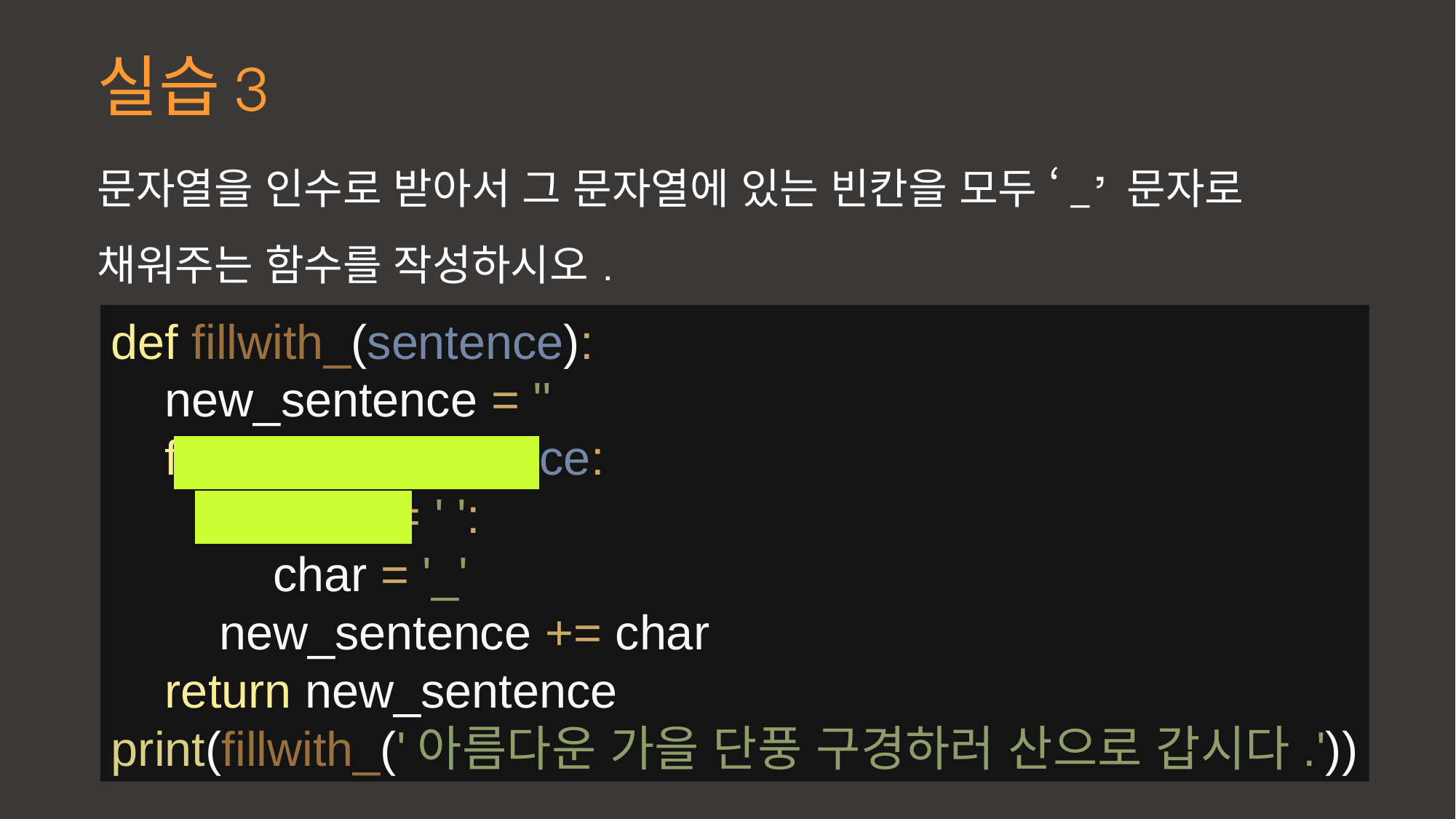

실습3
문자열을 인수로 받아서 그 문자열에 있는 빈칸을 모두 ‘_’문자로
채워주는 함수를 작성하시오.
def fillwith_(sentence):
    new_sentence = ''
    for char in sentence:
        if char == ' ':
            char = '_'
        new_sentence += char
    return new_sentence
print(fillwith_('아름다운 가을 단풍 구경하러 산으로 갑시다.'))